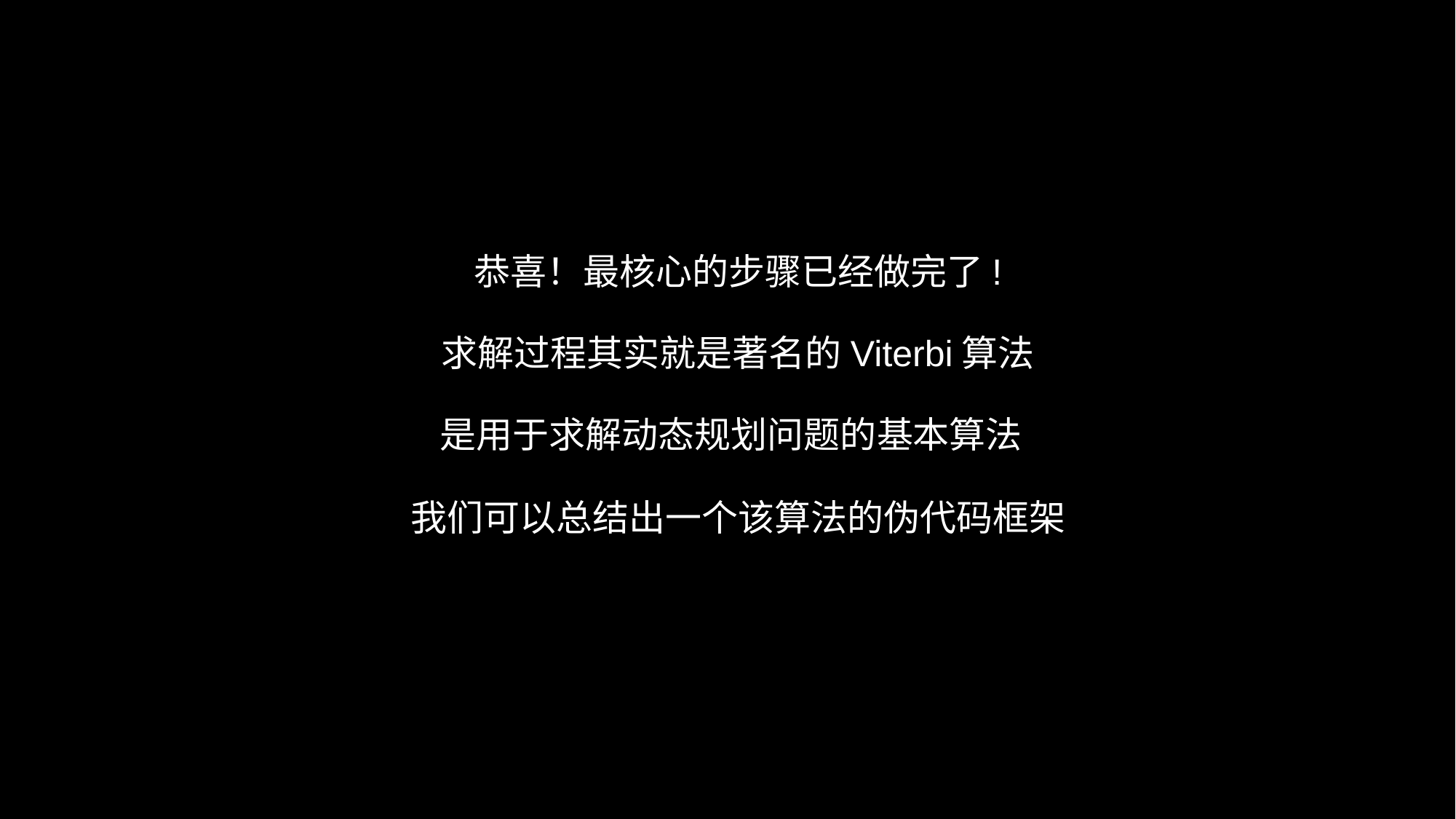

恭喜！最核心的步骤已经做完了!
求解过程其实就是著名的Viterbi算法
是用于求解动态规划问题的基本算法
我们可以总结出一个该算法的伪代码框架